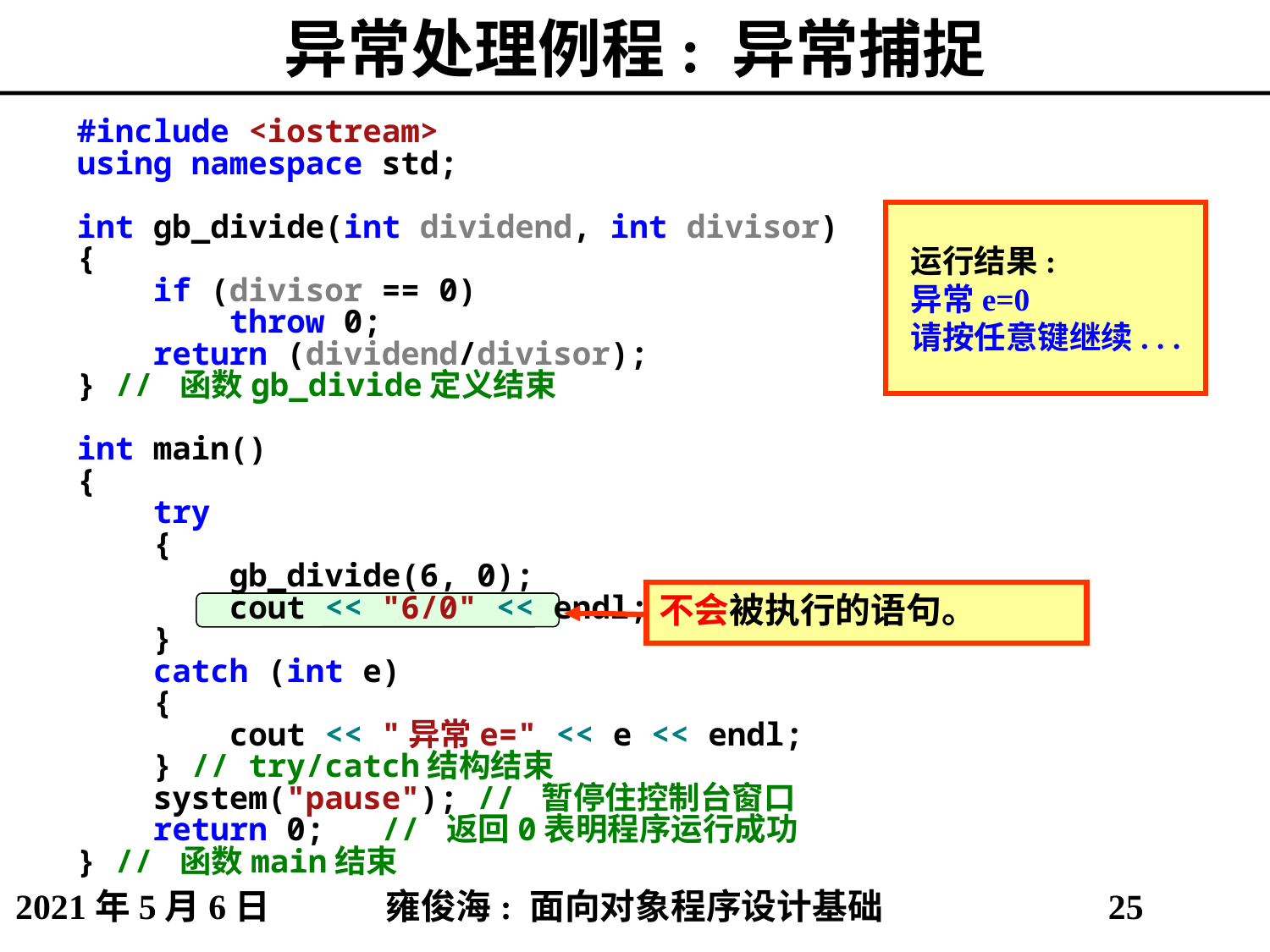

# 异常处理例程: 异常捕捉

#include <iostream>
using namespace std;

int gb_divide(int dividend, int divisor)
{
    if (divisor == 0)
        throw 0;
    return (dividend/divisor);
} // 函数gb_divide定义结束

int main()
{
    try
    {
        gb_divide(6, 0);
        cout << "6/0" << endl;
    }
    catch (int e)
    {
        cout << "异常e=" << e << endl;
    } // try/catch结构结束
    system("pause"); // 暂停住控制台窗口
    return 0;   // 返回0表明程序运行成功
} // 函数main结束
运行结果:
异常e=0
请按任意键继续. . .
不会被执行的语句。

2021年5月6日
雍俊海: 面向对象程序设计基础
25